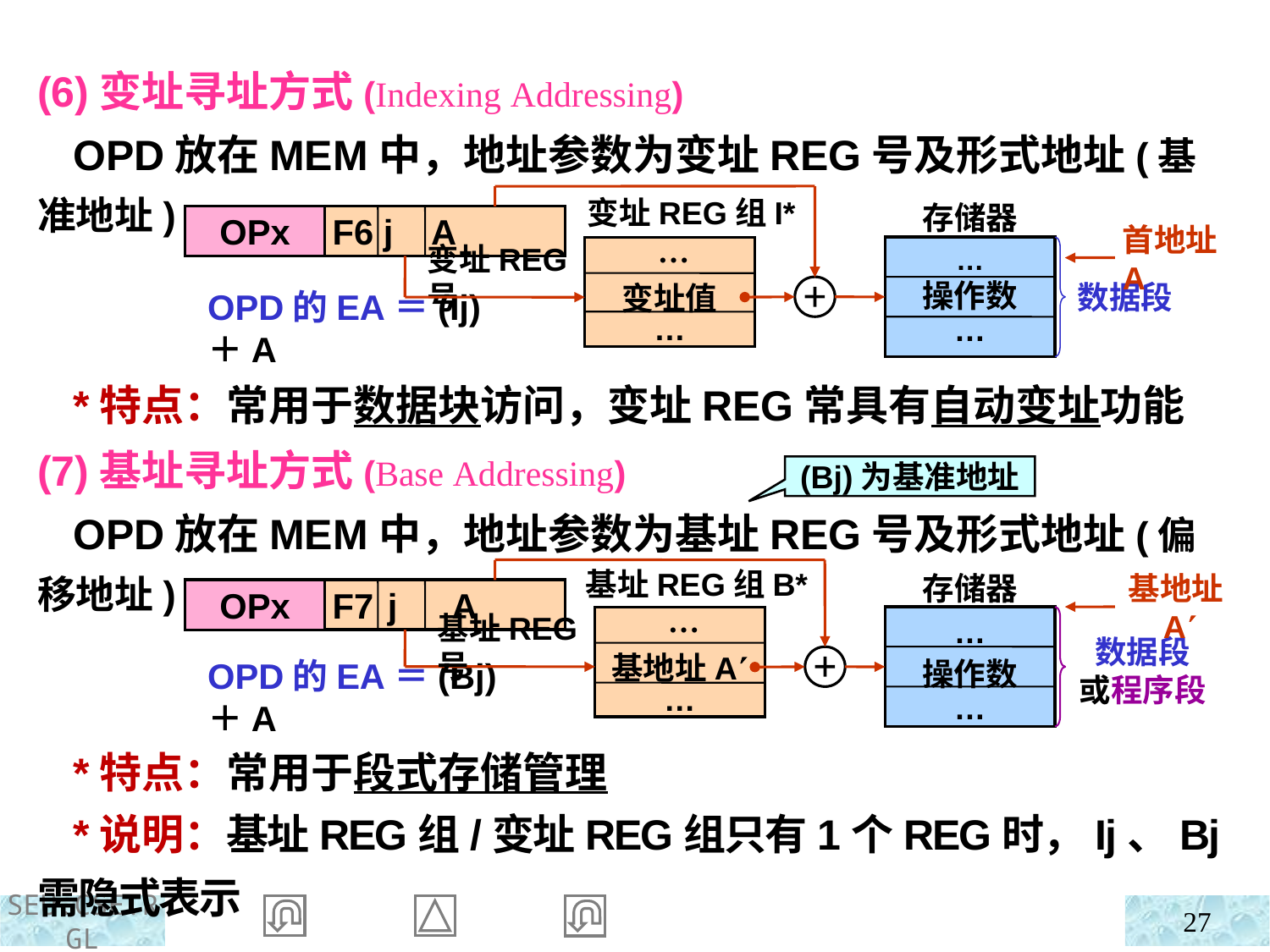

(6)变址寻址方式(Indexing Addressing)
   OPD放在MEM中，地址参数为变址REG号及形式地址(基准地址)

变址REG组I*
存储器
OPx
F6 j    A

…
操作数
…

 …
变址值
…
首地址A

变址REG号

数据段

OPD的EA＝(Ij)＋A

   *特点：常用于数据块访问，变址REG常具有自动变址功能
(7)基址寻址方式(Base Addressing)
   OPD放在MEM中，地址参数为基址REG号及形式地址(偏移地址)
(Bj)为基准地址

基址REG组B*
存储器
OPx
F7  j      A

基地址A′
…
操作数
…

 …
基地址A′
…
数据段
或程序段
基址REG号

OPD的EA＝(Bj)＋A

   *特点：常用于段式存储管理
   *说明：基址REG组/变址REG组只有1个REG时，Ij、Bj需隐式表示

27